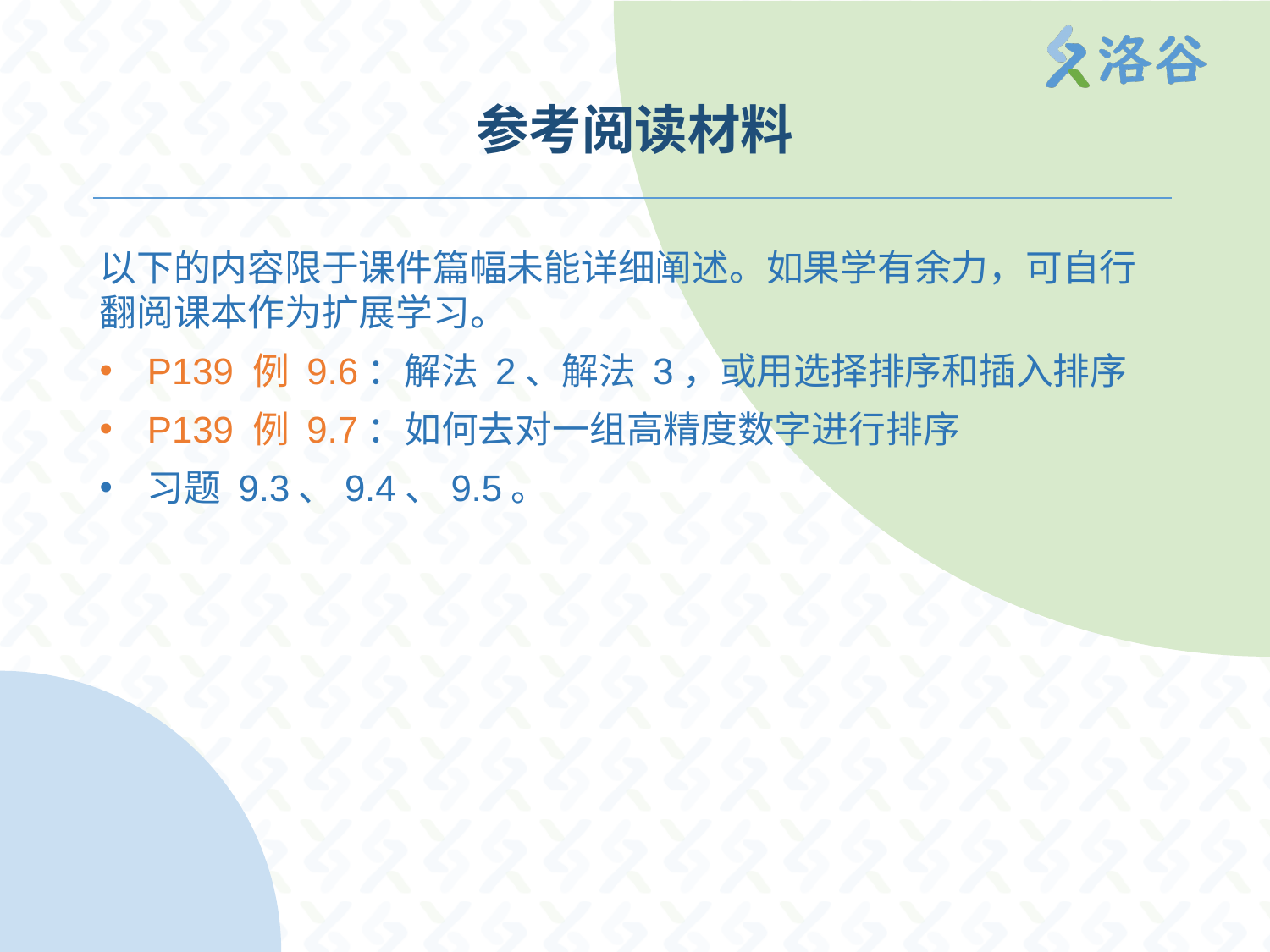

# 参考阅读材料
以下的内容限于课件篇幅未能详细阐述。如果学有余力，可自行翻阅课本作为扩展学习。
P139 例 9.6：解法 2、解法 3，或用选择排序和插入排序
P139 例 9.7：如何去对一组高精度数字进行排序
习题 9.3、9.4、9.5。